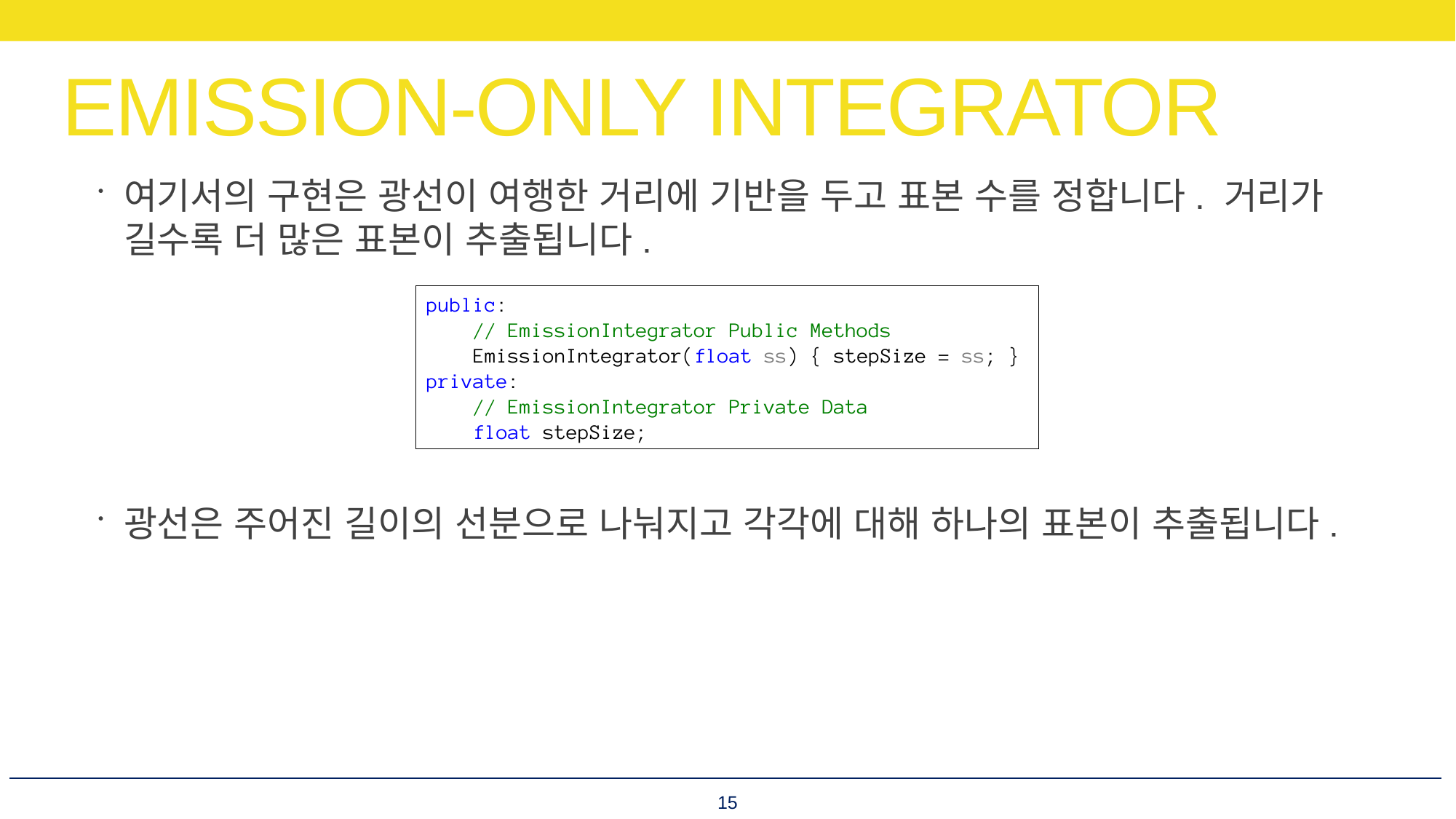

# EMISSION-ONLY INTEGRATOR
여기서의 구현은 광선이 여행한 거리에 기반을 두고 표본 수를 정합니다. 거리가 길수록 더 많은 표본이 추출됩니다.

광선은 주어진 길이의 선분으로 나눠지고 각각에 대해 하나의 표본이 추출됩니다.
public:
    // EmissionIntegrator Public Methods
    EmissionIntegrator(float ss) { stepSize = ss; }
private:
    // EmissionIntegrator Private Data
    float stepSize;
15